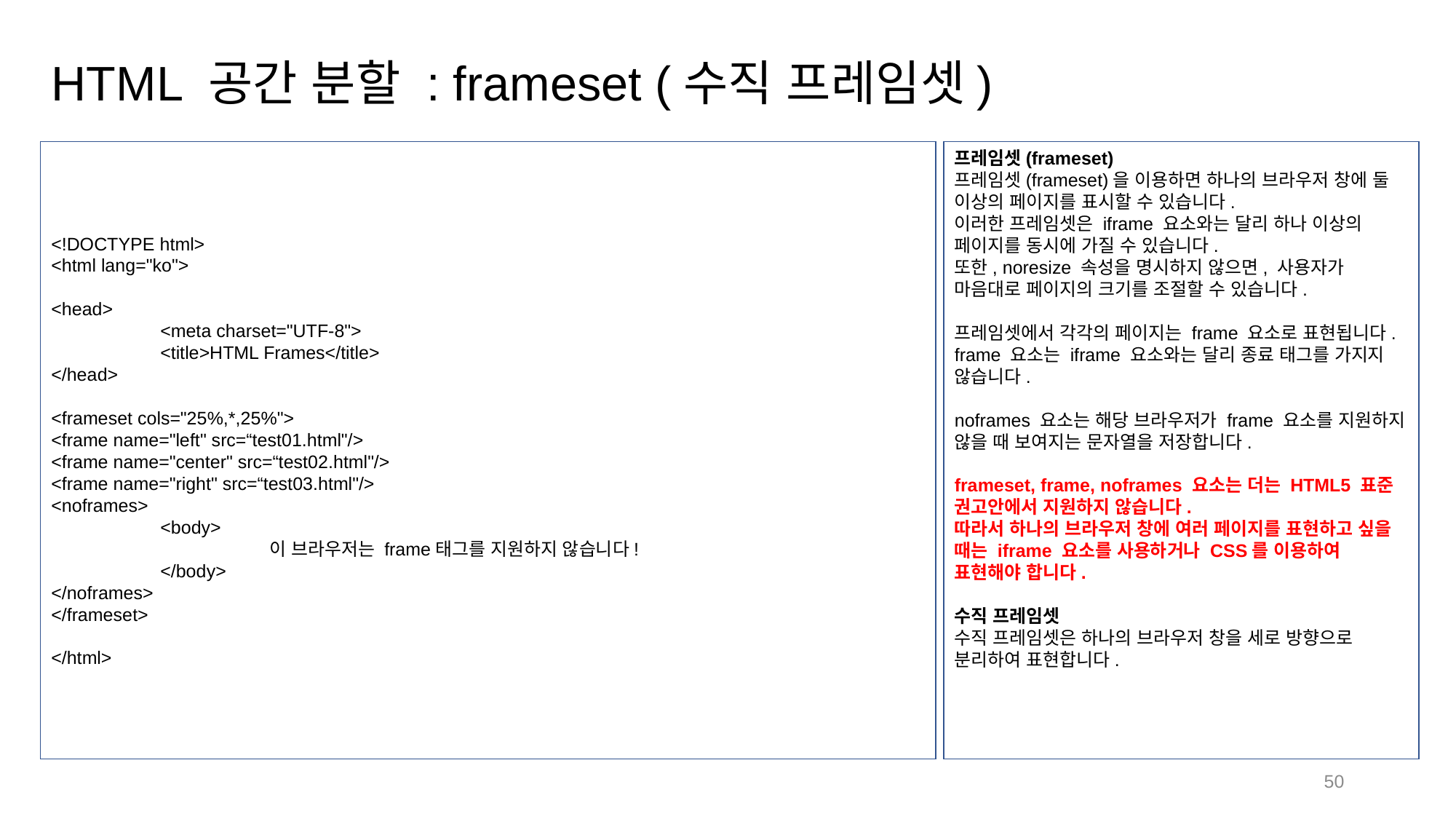

# HTML 공간 분할 : frameset (수직 프레임셋)
<!DOCTYPE html>
<html lang="ko">

<head>
	<meta charset="UTF-8">
	<title>HTML Frames</title>
</head>

<frameset cols="25%,*,25%">
<frame name="left" src=“test01.html"/>
<frame name="center" src=“test02.html"/>
<frame name="right" src=“test03.html"/>
<noframes>
	<body>
		이 브라우저는 frame태그를 지원하지 않습니다!
	</body>
</noframes>
</frameset>

</html>
프레임셋(frameset)
프레임셋(frameset)을 이용하면 하나의 브라우저 창에 둘 이상의 페이지를 표시할 수 있습니다.
이러한 프레임셋은 iframe 요소와는 달리 하나 이상의 페이지를 동시에 가질 수 있습니다.
또한, noresize 속성을 명시하지 않으면, 사용자가 마음대로 페이지의 크기를 조절할 수 있습니다.

프레임셋에서 각각의 페이지는 frame 요소로 표현됩니다.
frame 요소는 iframe 요소와는 달리 종료 태그를 가지지 않습니다.

noframes 요소는 해당 브라우저가 frame 요소를 지원하지 않을 때 보여지는 문자열을 저장합니다.

frameset, frame, noframes 요소는 더는 HTML5 표준 권고안에서 지원하지 않습니다.
따라서 하나의 브라우저 창에 여러 페이지를 표현하고 싶을 때는 iframe 요소를 사용하거나 CSS를 이용하여 표현해야 합니다.

수직 프레임셋
수직 프레임셋은 하나의 브라우저 창을 세로 방향으로 분리하여 표현합니다.

50